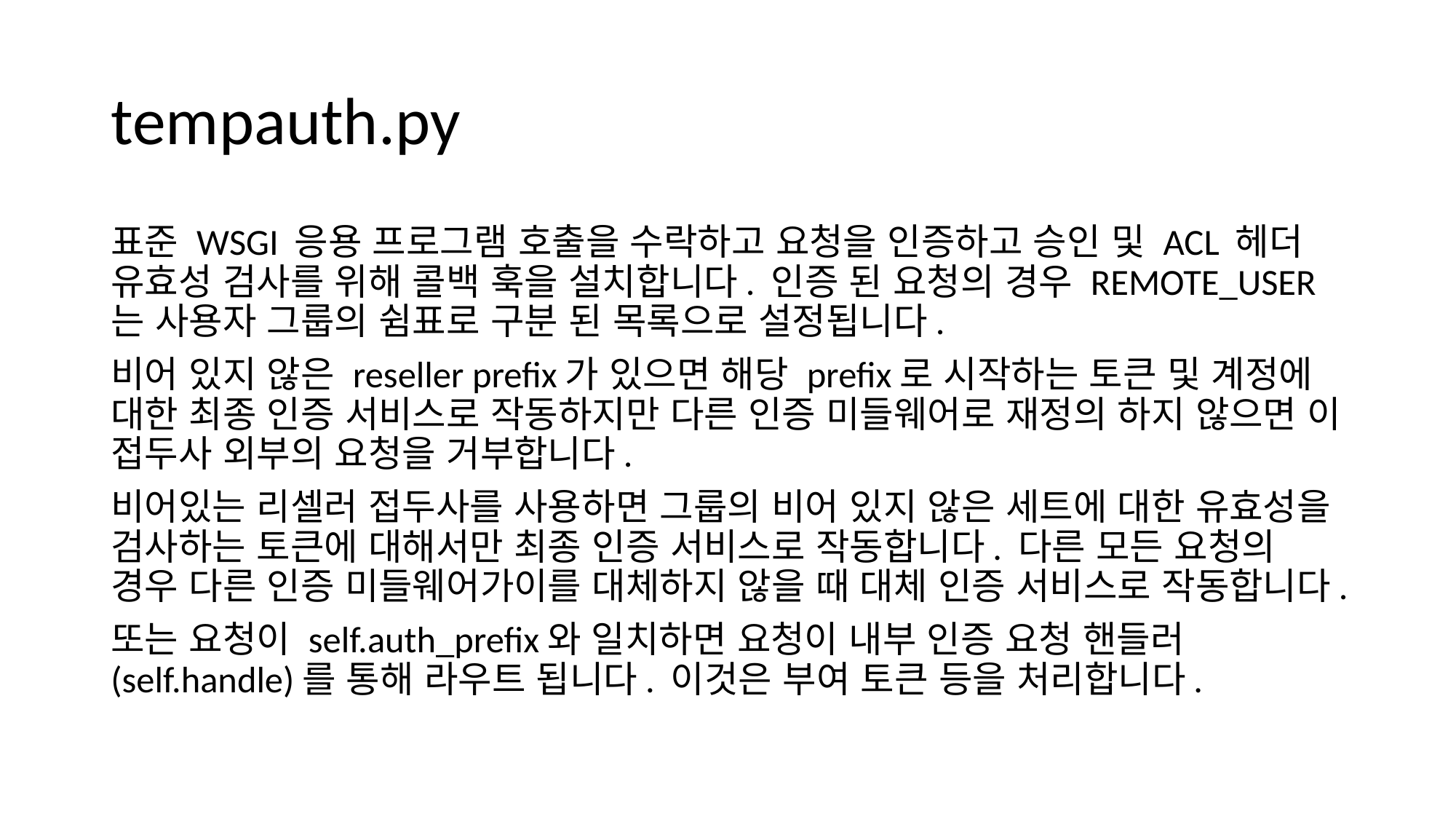

# tempauth.py
표준 WSGI 응용 프로그램 호출을 수락하고 요청을 인증하고 승인 및 ACL 헤더 유효성 검사를 위해 콜백 훅을 설치합니다. 인증 된 요청의 경우 REMOTE_USER는 사용자 그룹의 쉼표로 구분 된 목록으로 설정됩니다.
비어 있지 않은 reseller prefix가 있으면 해당 prefix로 시작하는 토큰 및 계정에 대한 최종 인증 서비스로 작동하지만 다른 인증 미들웨어로 재정의 하지 않으면 이 접두사 외부의 요청을 거부합니다.
비어있는 리셀러 접두사를 사용하면 그룹의 비어 있지 않은 세트에 대한 유효성을 검사하는 토큰에 대해서만 최종 인증 서비스로 작동합니다. 다른 모든 요청의 경우 다른 인증 미들웨어가이를 대체하지 않을 때 대체 인증 서비스로 작동합니다.
또는 요청이 self.auth_prefix와 일치하면 요청이 내부 인증 요청 핸들러 (self.handle)를 통해 라우트 됩니다. 이것은 부여 토큰 등을 처리합니다.